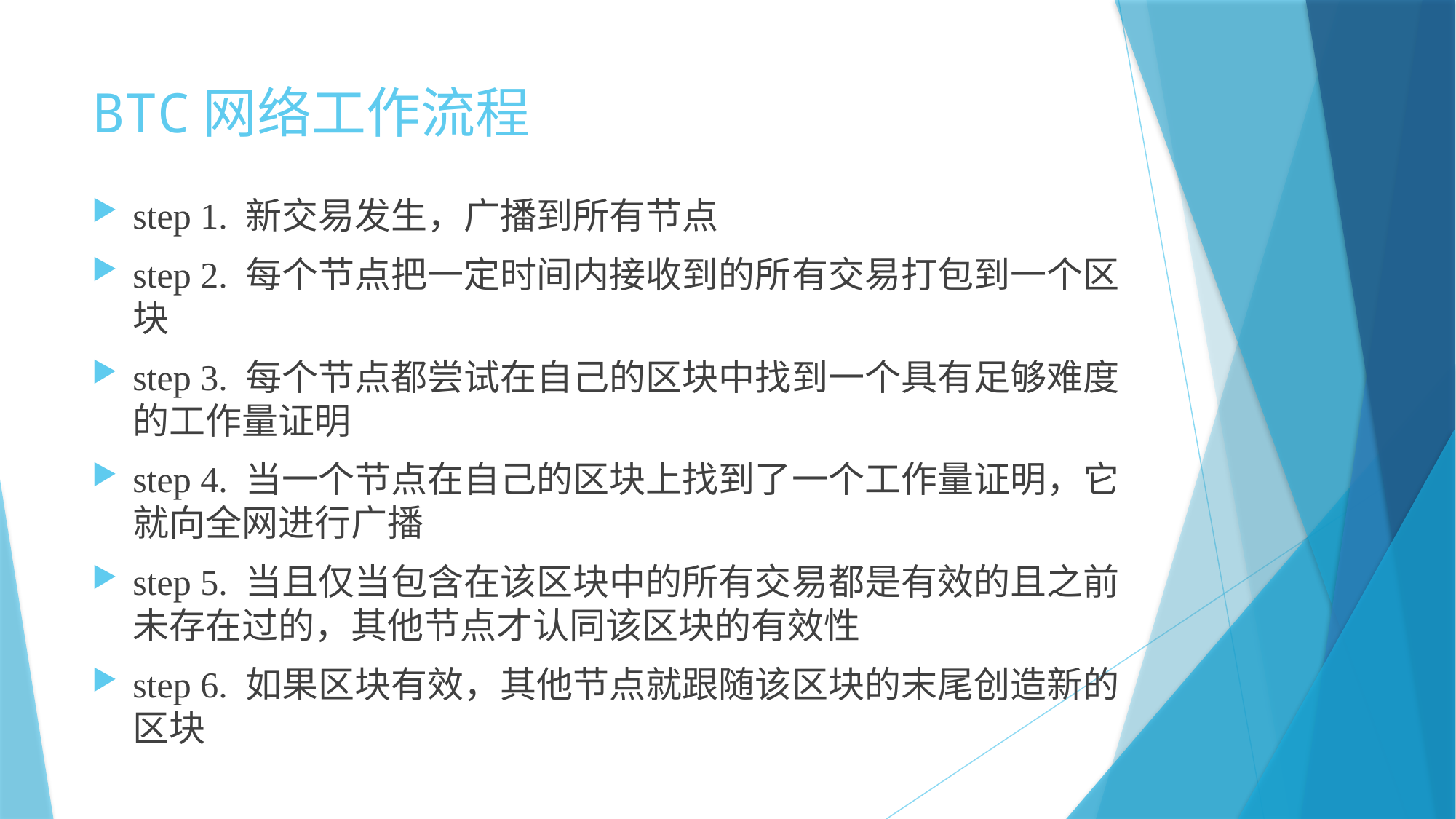

# BTC网络工作流程
step 1. 新交易发生，广播到所有节点
step 2. 每个节点把一定时间内接收到的所有交易打包到一个区块
step 3. 每个节点都尝试在自己的区块中找到一个具有足够难度的工作量证明
step 4. 当一个节点在自己的区块上找到了一个工作量证明，它就向全网进行广播
step 5. 当且仅当包含在该区块中的所有交易都是有效的且之前未存在过的，其他节点才认同该区块的有效性
step 6. 如果区块有效，其他节点就跟随该区块的末尾创造新的区块